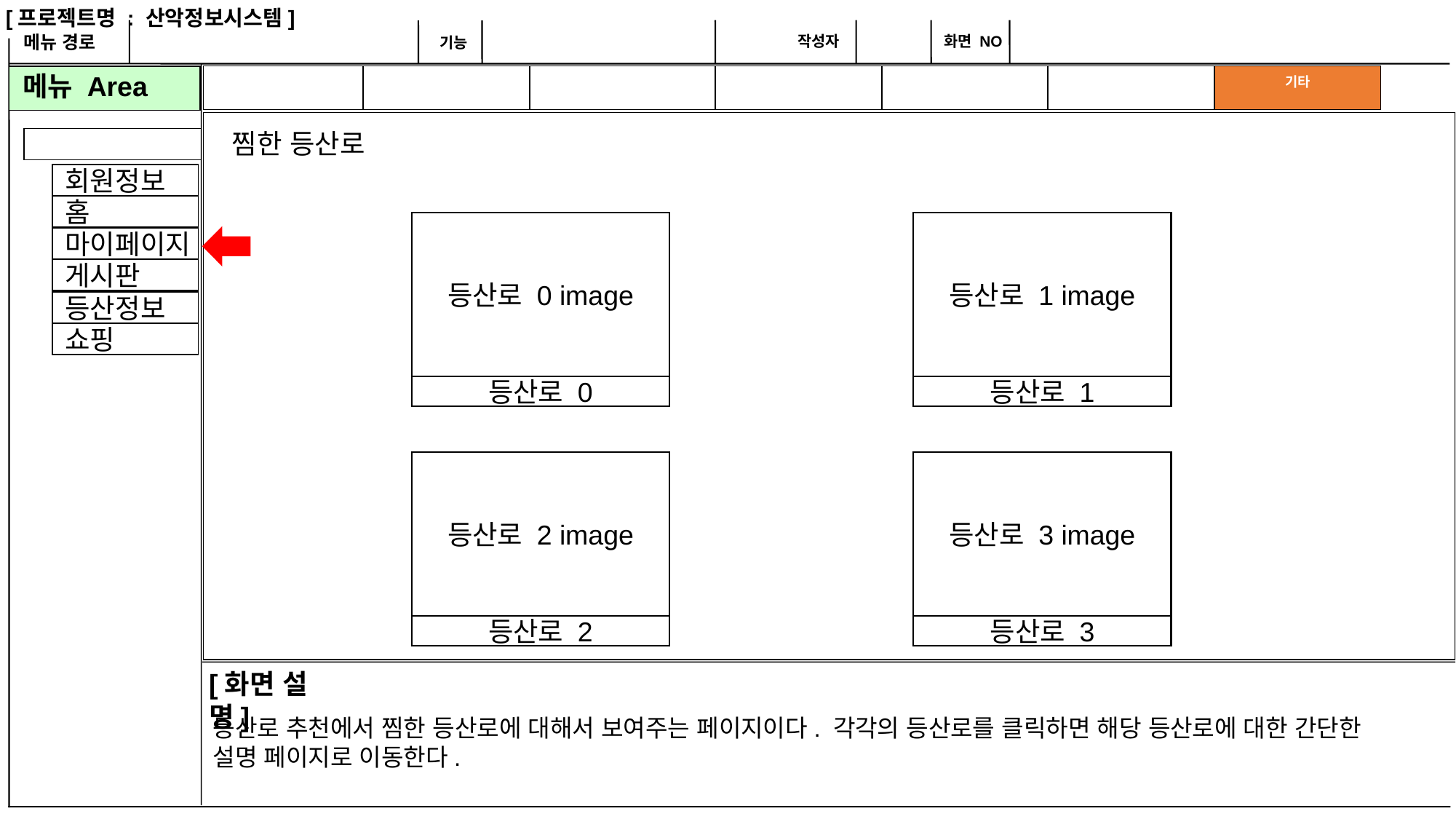

찜한 등산로
등산로 0 image
등산로 0
등산로 1 image
등산로 1

등산로 2 image
등산로 2
등산로 3 image
등산로 3
등산로 추천에서 찜한 등산로에 대해서 보여주는 페이지이다. 각각의 등산로를 클릭하면 해당 등산로에 대한 간단한 설명 페이지로 이동한다.